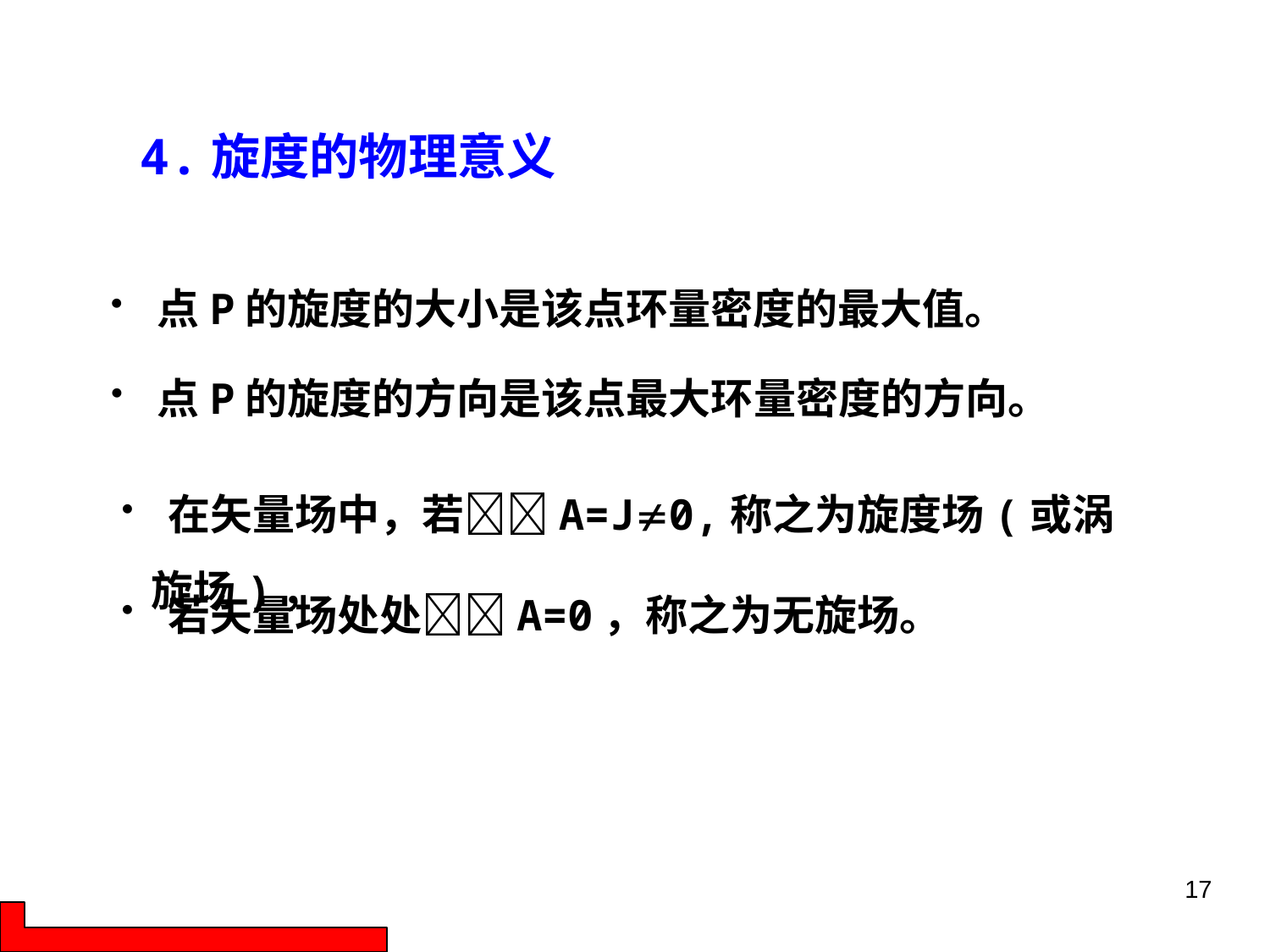

4.旋度的物理意义
 点P的旋度的大小是该点环量密度的最大值。
 点P的旋度的方向是该点最大环量密度的方向。
 在矢量场中，若∇×A=J≠0,称之为旋度场(或涡旋场)，
 若矢量场处处∇×A=0，称之为无旋场。
17